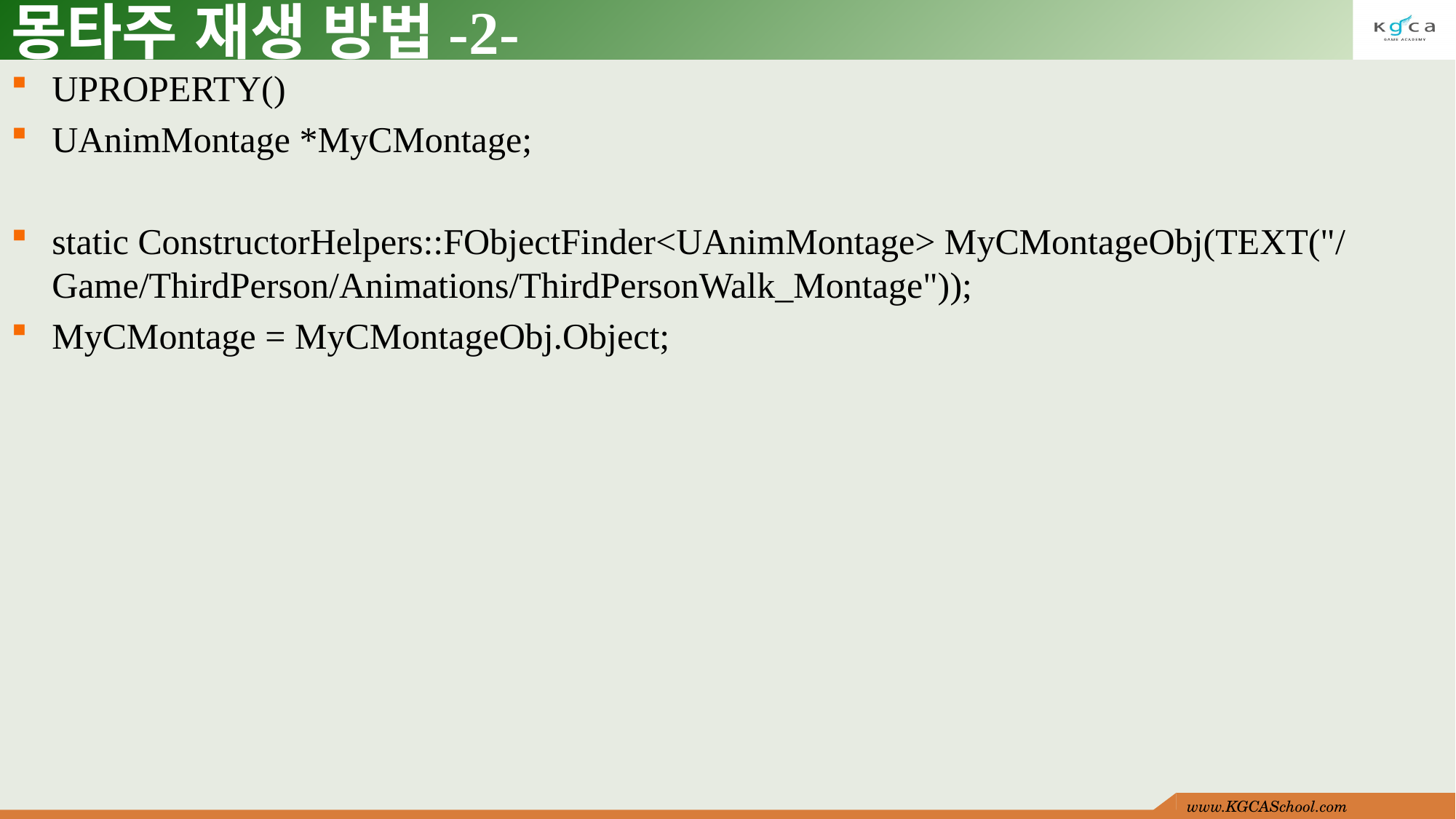

# 몽타주 재생 방법-2-
UPROPERTY()
UAnimMontage *MyCMontage;

static ConstructorHelpers::FObjectFinder<UAnimMontage> MyCMontageObj(TEXT("/Game/ThirdPerson/Animations/ThirdPersonWalk_Montage"));
MyCMontage = MyCMontageObj.Object;